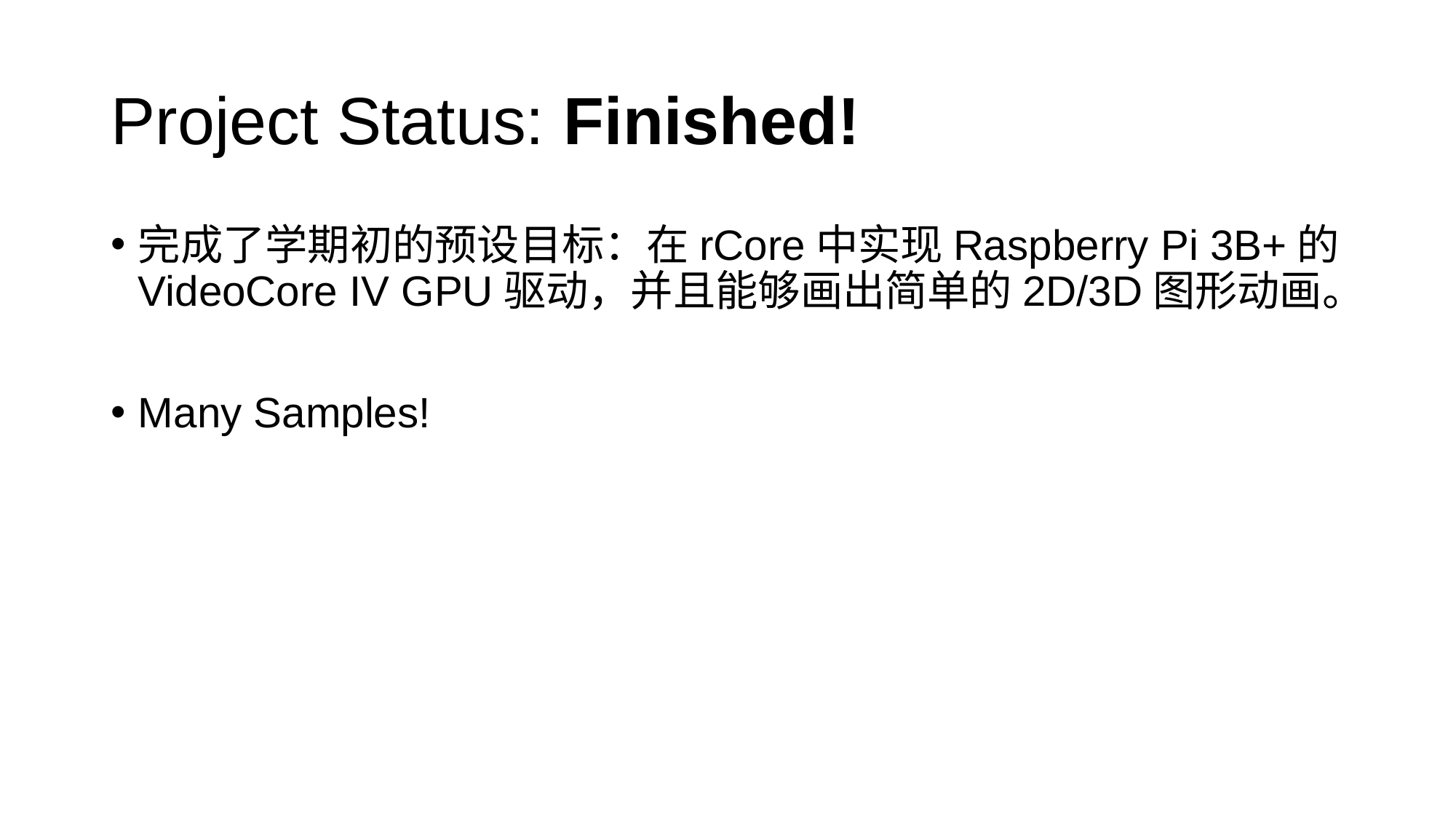

# Project Status: Finished!
完成了学期初的预设目标：在rCore中实现Raspberry Pi 3B+的VideoCore IV GPU驱动，并且能够画出简单的2D/3D图形动画。

Many Samples!